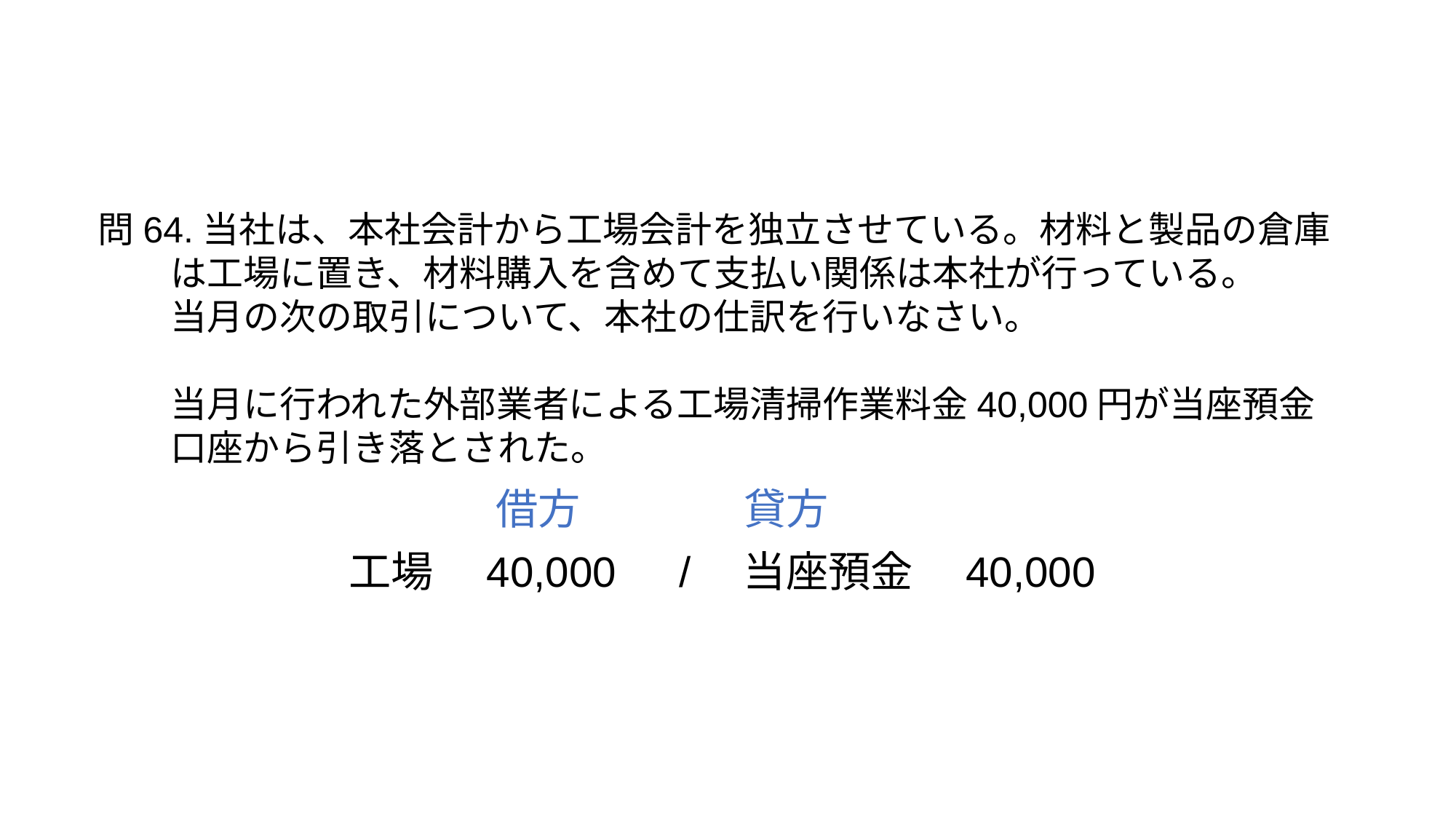

問64.当社は、本社会計から工場会計を独立させている。材料と製品の倉庫
　　は工場に置き、材料購入を含めて支払い関係は本社が行っている。
　　当月の次の取引について、本社の仕訳を行いなさい。

　　当月に行われた外部業者による工場清掃作業料金40,000円が当座預金
　　口座から引き落とされた。
借方
貸方
工場　40,000　/　当座預金　40,000